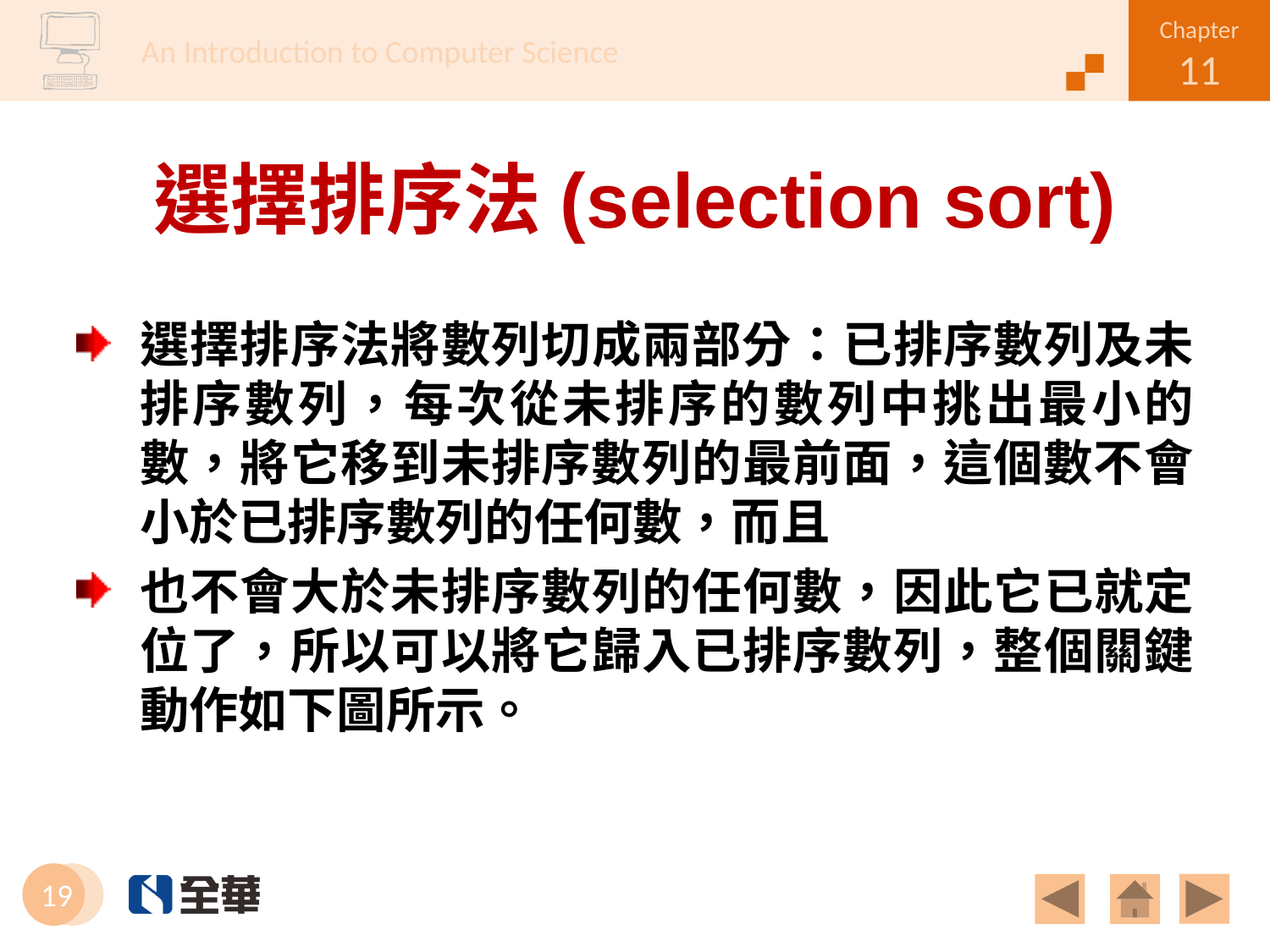

# 選擇排序法(selection sort)
選擇排序法將數列切成兩部分：已排序數列及未排序數列，每次從未排序的數列中挑出最小的數，將它移到未排序數列的最前面，這個數不會小於已排序數列的任何數，而且
也不會大於未排序數列的任何數，因此它已就定位了，所以可以將它歸入已排序數列，整個關鍵動作如下圖所示。